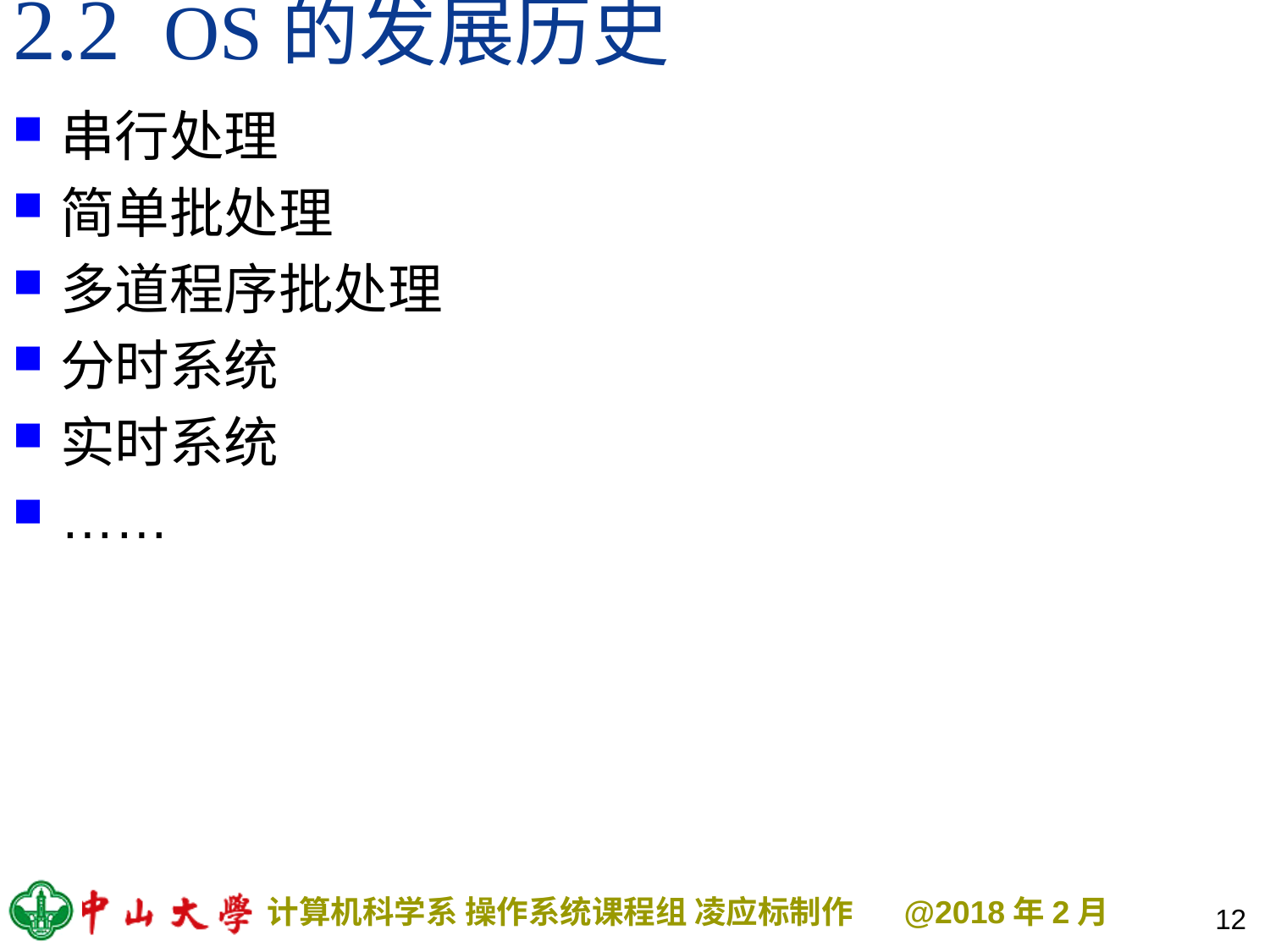

# 2.2  OS的发展历史
串行处理
简单批处理
多道程序批处理
分时系统
实时系统
……
12